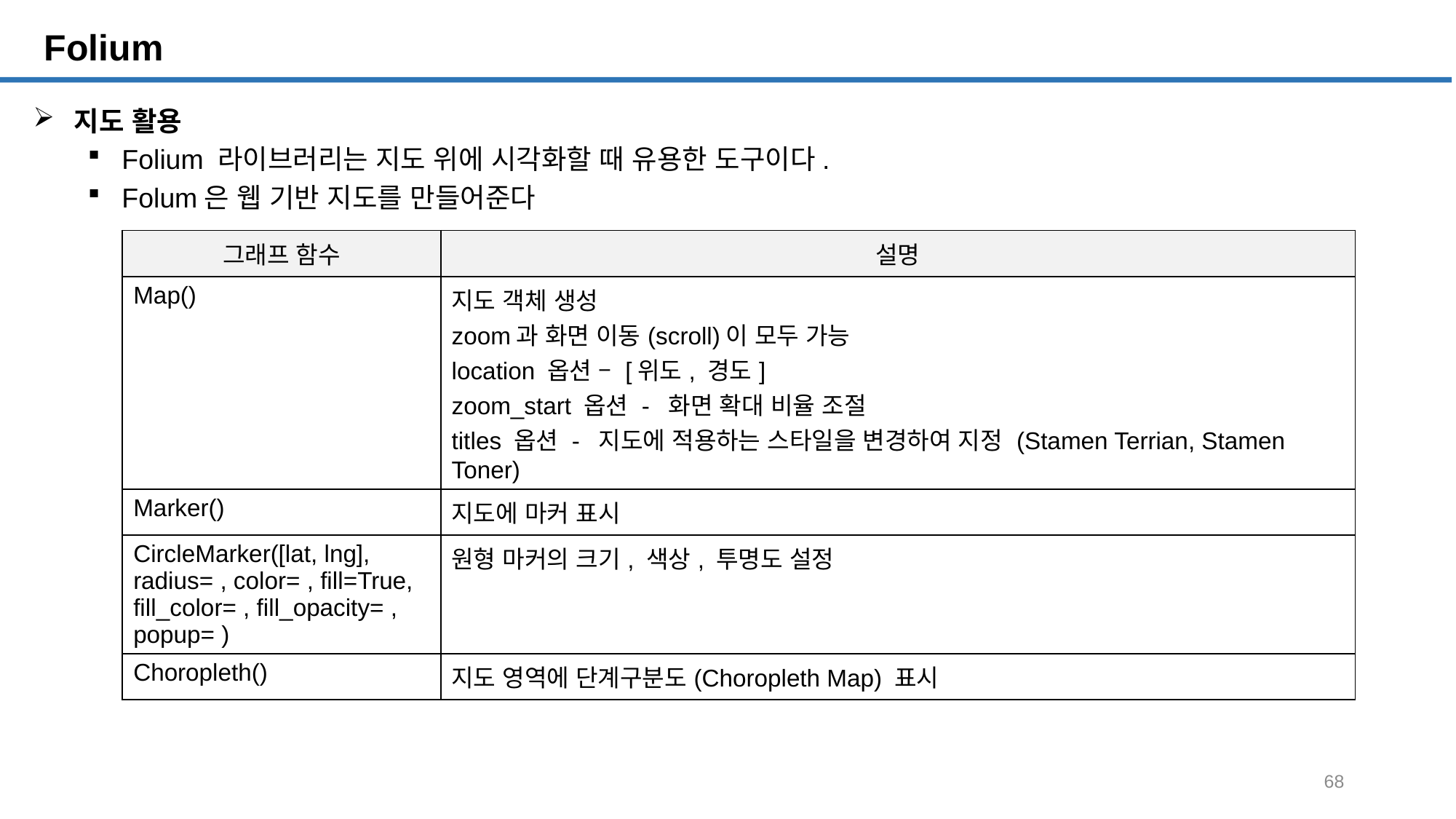

SQL 튜닝 개요
# Folium

지도 활용
Folium 라이브러리는 지도 위에 시각화할 때 유용한 도구이다.
Folum은 웹 기반 지도를 만들어준다

| 그래프 함수 | 설명 |
| --- | --- |
| Map() | 지도 객체 생성 zoom과 화면 이동(scroll)이 모두 가능 location 옵션 – [위도, 경도] zoom\_start 옵션 - 화면 확대 비율 조절 titles 옵션 - 지도에 적용하는 스타일을 변경하여 지정 (Stamen Terrian, Stamen Toner) |
| Marker() | 지도에 마커 표시 |
| CircleMarker([lat, lng], radius= , color= , fill=True, fill\_color= , fill\_opacity= , popup= ) | 원형 마커의 크기, 색상, 투명도 설정 |
| Choropleth() | 지도 영역에 단계구분도(Choropleth Map) 표시 |
68